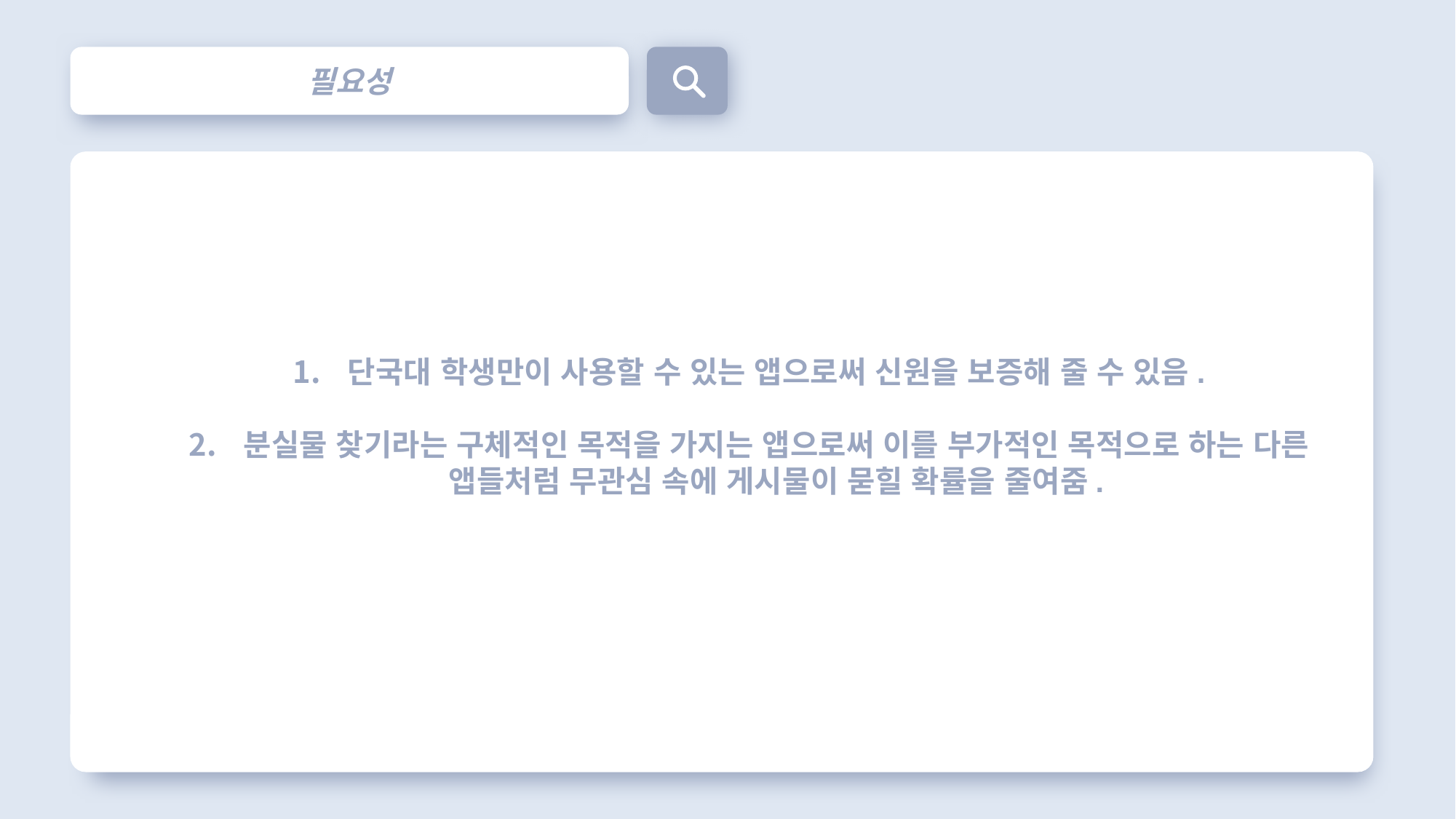

필요성

단국대 학생만이 사용할 수 있는 앱으로써 신원을 보증해 줄 수 있음.

분실물 찾기라는 구체적인 목적을 가지는 앱으로써 이를 부가적인 목적으로 하는 다른 앱들처럼 무관심 속에 게시물이 묻힐 확률을 줄여줌.